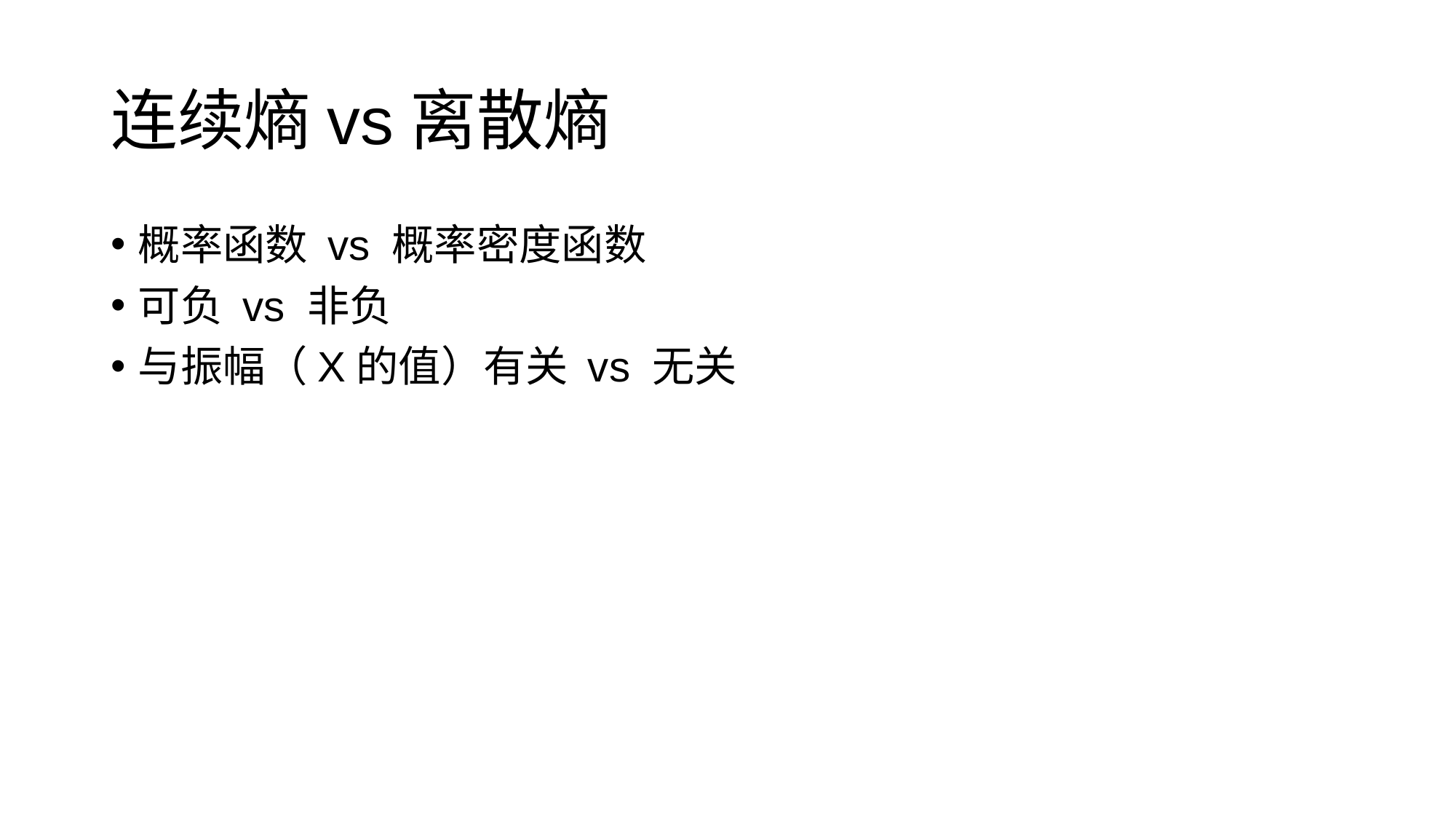

# 连续熵vs离散熵
概率函数 vs 概率密度函数
可负 vs 非负
与振幅（X的值）有关 vs 无关